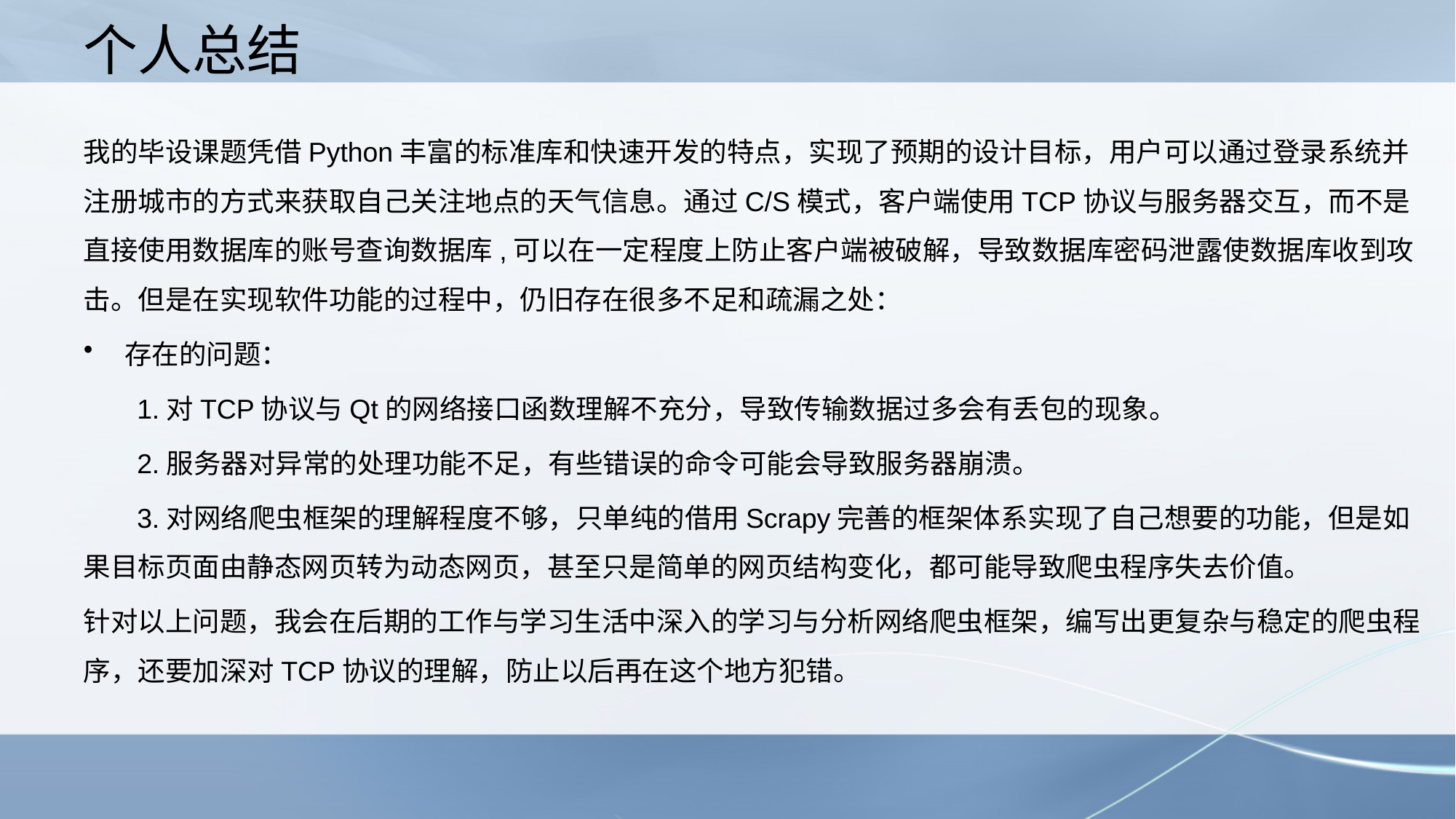

# 个人总结
我的毕设课题凭借Python丰富的标准库和快速开发的特点，实现了预期的设计目标，用户可以通过登录系统并注册城市的方式来获取自己关注地点的天气信息。通过C/S模式，客户端使用TCP协议与服务器交互，而不是直接使用数据库的账号查询数据库,可以在一定程度上防止客户端被破解，导致数据库密码泄露使数据库收到攻击。但是在实现软件功能的过程中，仍旧存在很多不足和疏漏之处：
存在的问题：
       1.对TCP协议与Qt的网络接口函数理解不充分，导致传输数据过多会有丢包的现象。
       2.服务器对异常的处理功能不足，有些错误的命令可能会导致服务器崩溃。
       3.对网络爬虫框架的理解程度不够，只单纯的借用Scrapy完善的框架体系实现了自己想要的功能，但是如果目标页面由静态网页转为动态网页，甚至只是简单的网页结构变化，都可能导致爬虫程序失去价值。
针对以上问题，我会在后期的工作与学习生活中深入的学习与分析网络爬虫框架，编写出更复杂与稳定的爬虫程序，还要加深对TCP协议的理解，防止以后再在这个地方犯错。